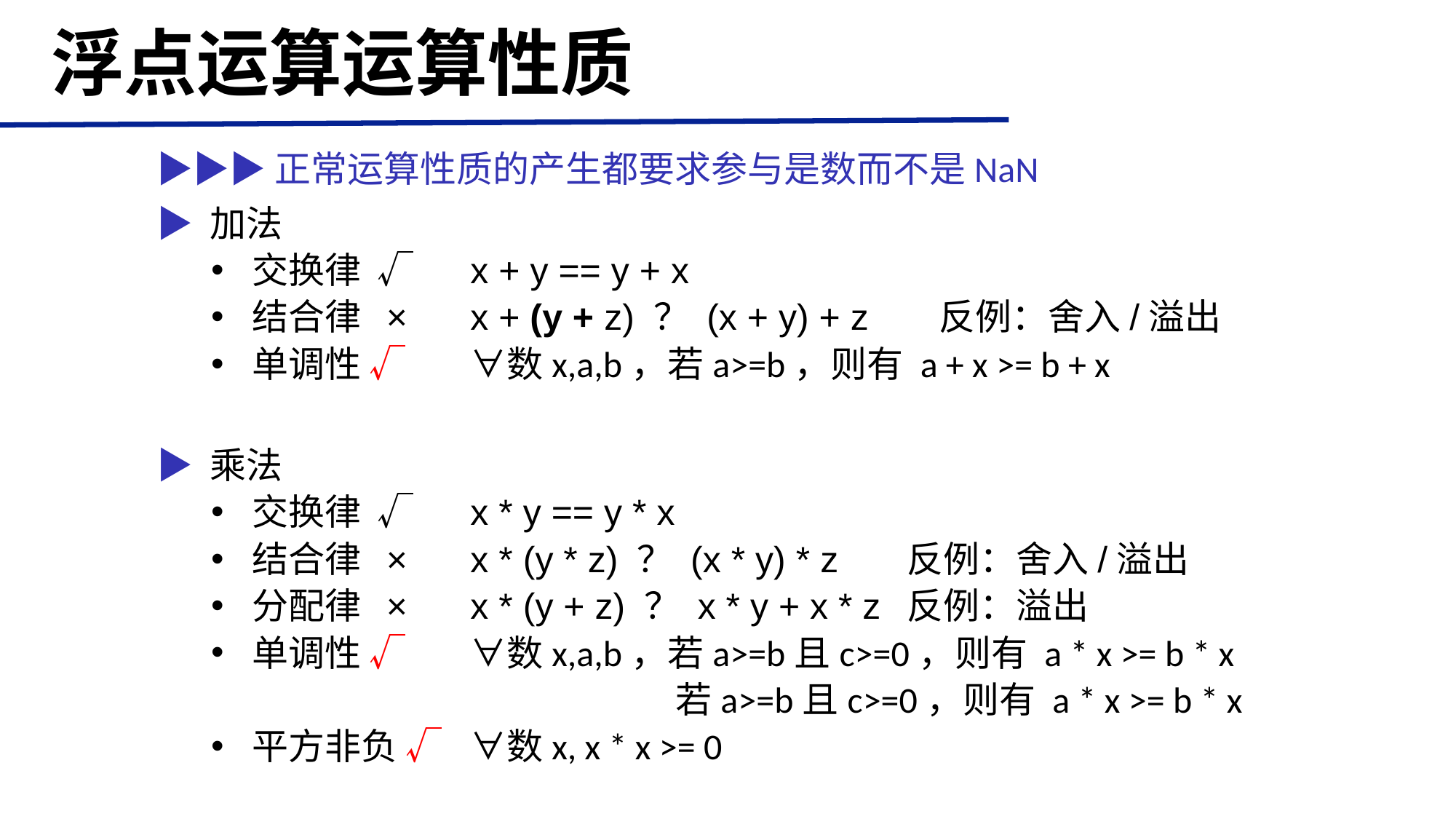

# 浮点运算运算性质
▶▶▶正常运算性质的产生都要求参与是数而不是NaN
▶ 加法
交换律  √	x + y == y + x
结合律  ×	x + (y + z) ？ (x + y) + z      反例：舍入/溢出
单调性 √	∀数x,a,b，若a>=b，则有 a + x >= b + x

▶ 乘法
交换律  √	x * y == y * x
结合律  ×	x * (y * z) ？ (x * y) * z 	反例：舍入/溢出
分配律  ×	x * (y + z) ？ x * y + x * z 	反例：溢出
单调性 √	∀数x,a,b，若a>=b且c>=0，则有 a * x >= b * x
  				         若a>=b且c>=0，则有 a * x >= b * x
平方非负 √	∀数x, x * x >= 0